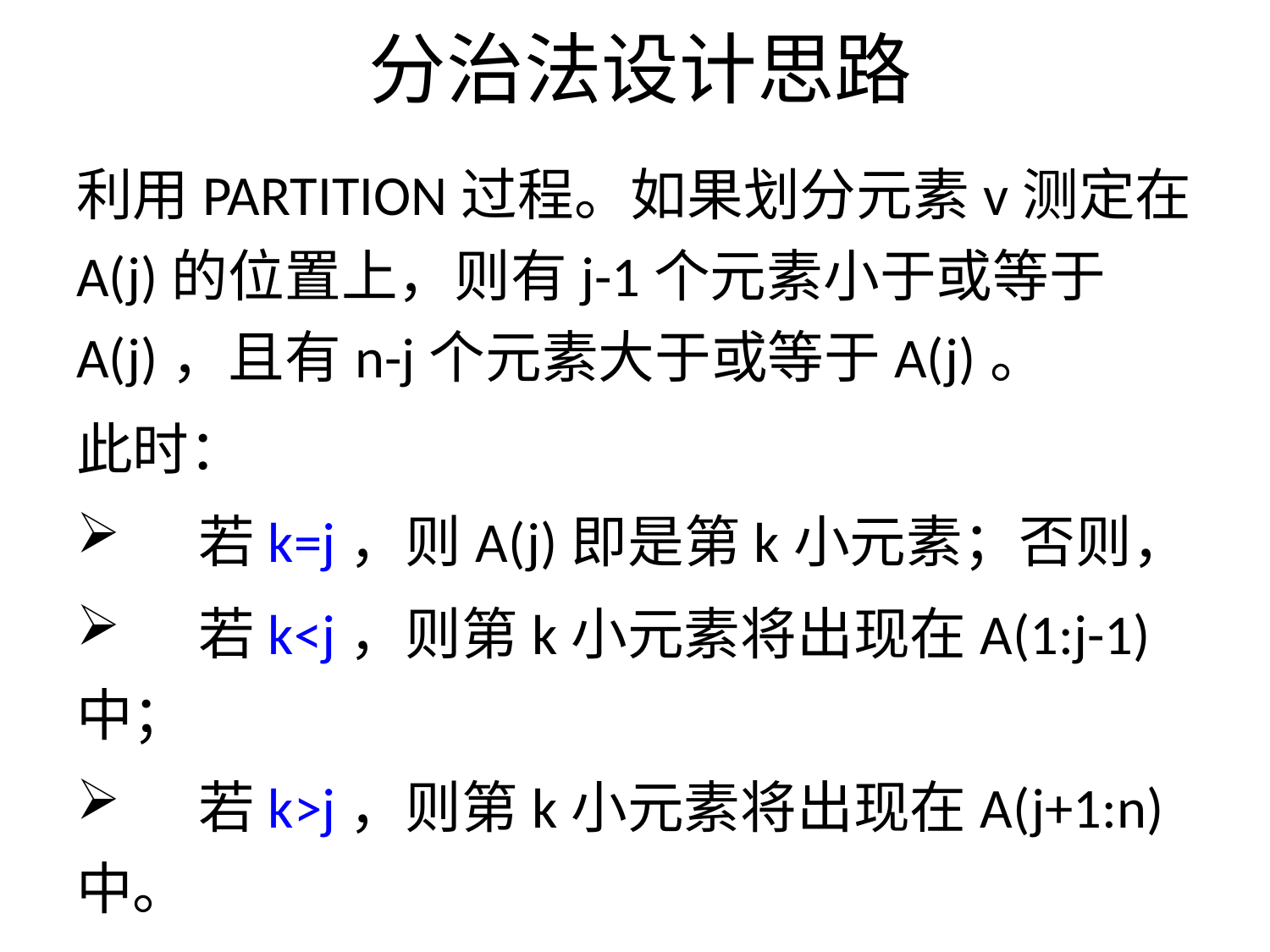

# 分治法设计思路
利用PARTITION过程。如果划分元素v测定在A(j)的位置上，则有j-1个元素小于或等于A(j)，且有n-j个元素大于或等于A(j)。
此时：
     若k=j，则A(j)即是第k小元素；否则，
     若k<j，则第k小元素将出现在A(1:j-1)中；
     若k>j，则第k小元素将出现在A(j+1:n)中。